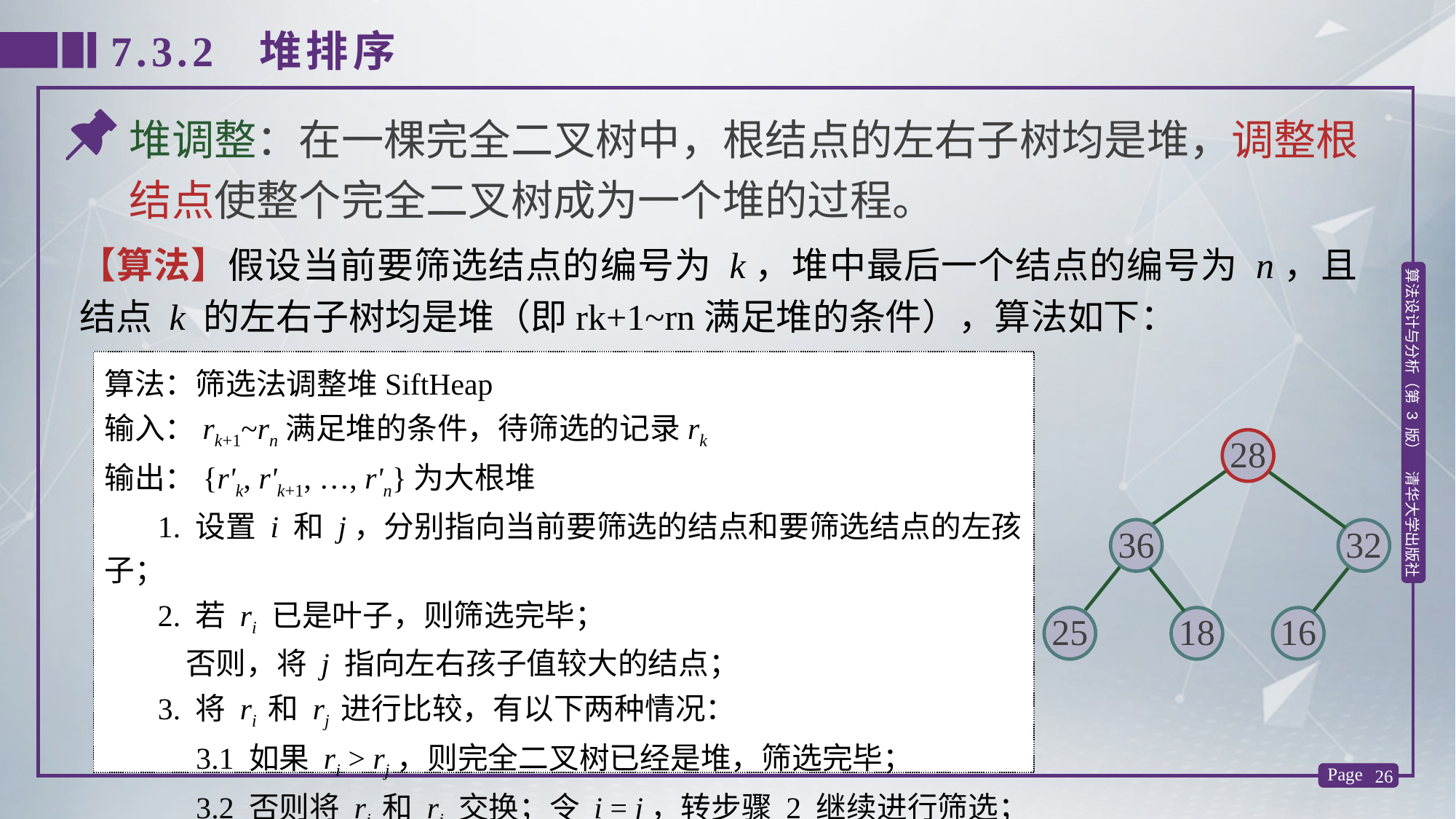

7.3.2  堆排序
堆调整：在一棵完全二叉树中，根结点的左右子树均是堆，调整根结点使整个完全二叉树成为一个堆的过程。

【算法】假设当前要筛选结点的编号为 k，堆中最后一个结点的编号为 n，且结点 k 的左右子树均是堆（即rk+1~rn满足堆的条件），算法如下：
算法：筛选法调整堆SiftHeap
输入：rk+1~rn满足堆的条件，待筛选的记录rk
输出：{r'k, r'k+1, …, r'n}为大根堆
       1. 设置 i 和 j，分别指向当前要筛选的结点和要筛选结点的左孩子；
       2. 若 ri 已是叶子，则筛选完毕；
           否则，将 j 指向左右孩子值较大的结点；
       3. 将 ri 和 rj 进行比较，有以下两种情况：
            3.1 如果 ri > rj，则完全二叉树已经是堆，筛选完毕；
            3.2 否则将 ri 和 rj 交换；令 i = j，转步骤 2 继续进行筛选；
28

36
32

25
18
16